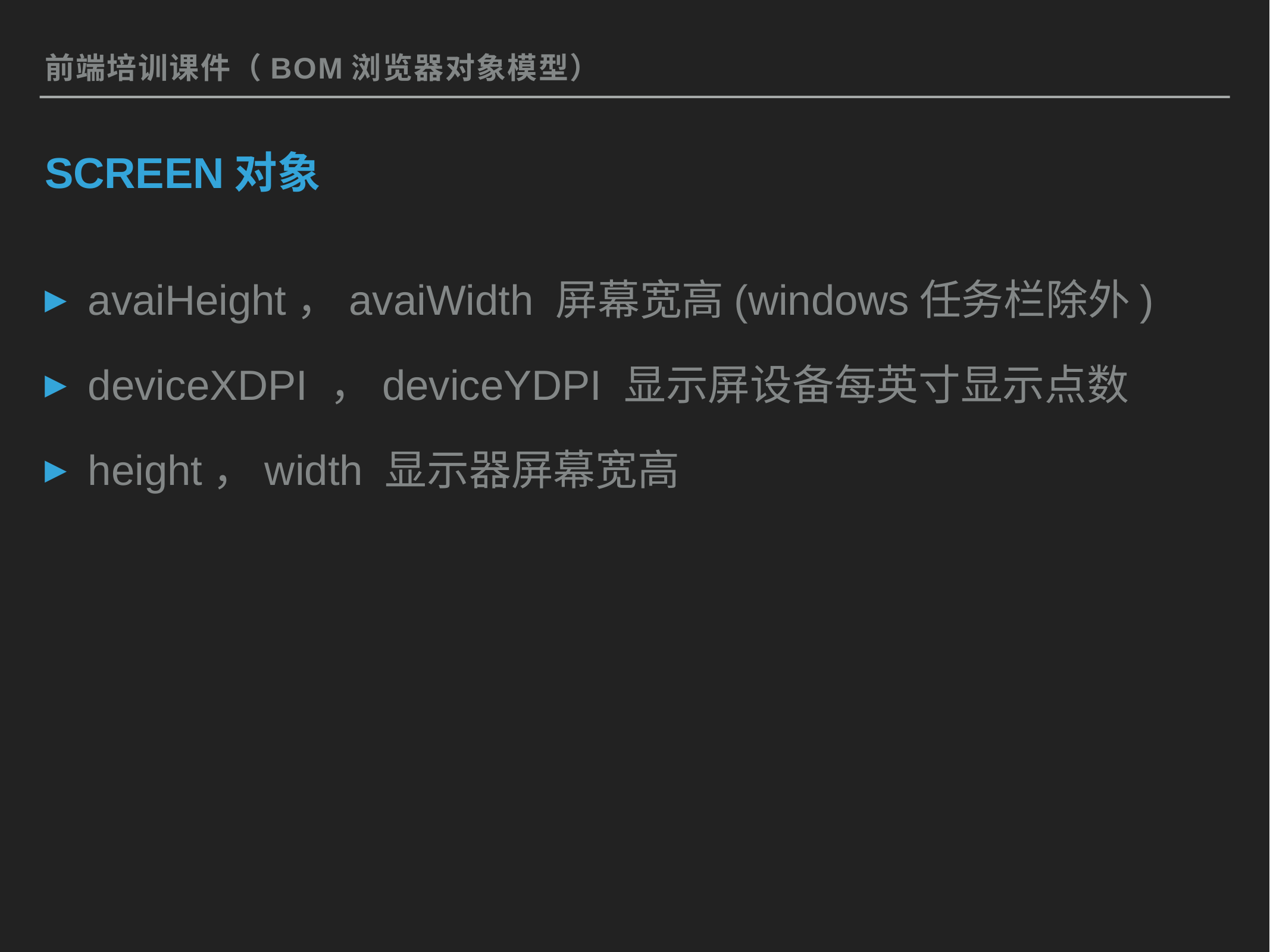

前端培训课件（BOM浏览器对象模型）
# screen对象
avaiHeight，avaiWidth 屏幕宽高(windows任务栏除外)
deviceXDPI ，deviceYDPI 显示屏设备每英寸显示点数
height，width 显示器屏幕宽高